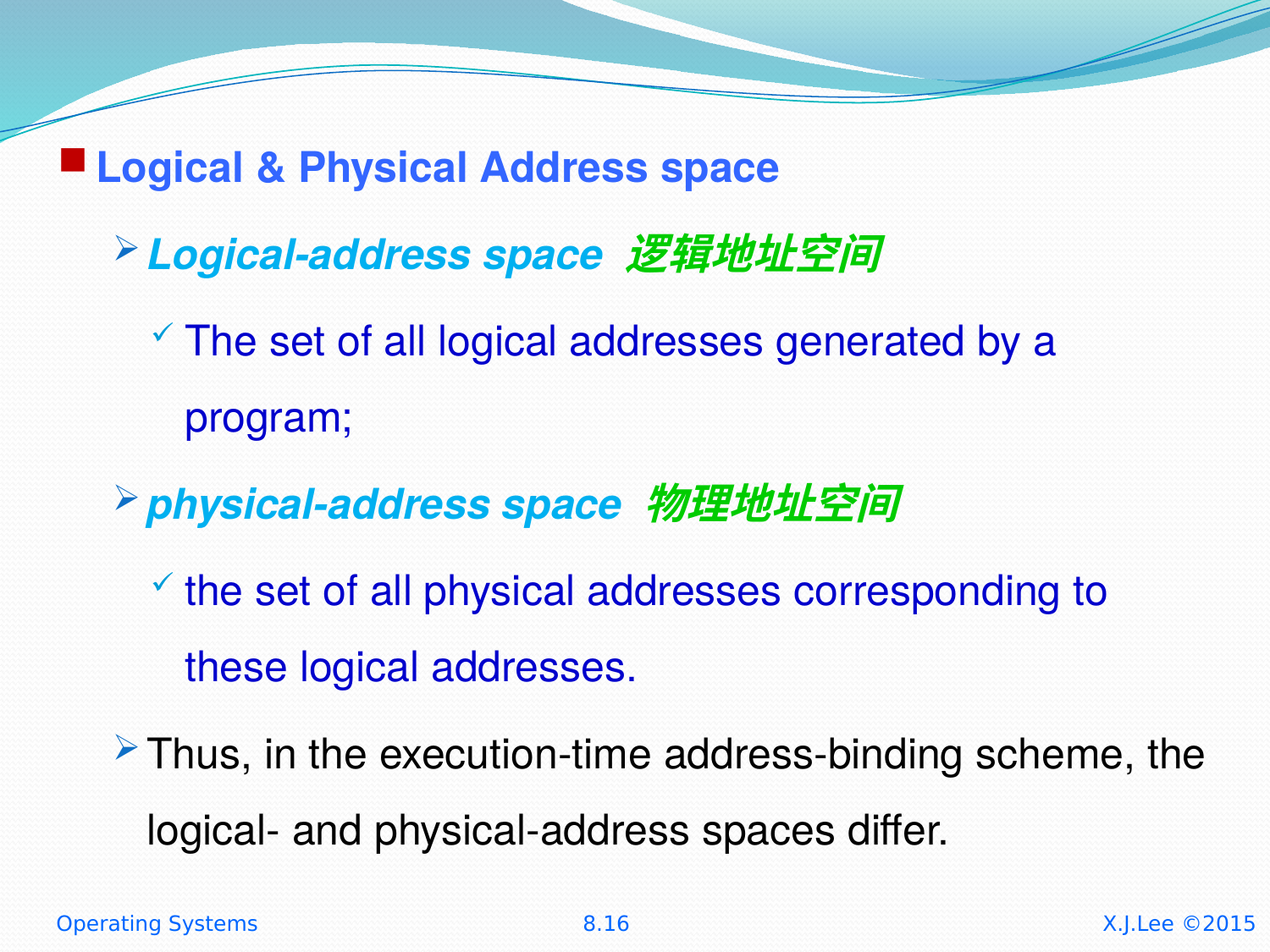

Logical & Physical Address space
Logical-address space 逻辑地址空间
The set of all logical addresses generated by a program;
physical-address space 物理地址空间
the set of all physical addresses corresponding to these logical addresses.
Thus, in the execution-time address-binding scheme, the logical- and physical-address spaces differ.
Operating Systems
8.16
X.J.Lee ©2015